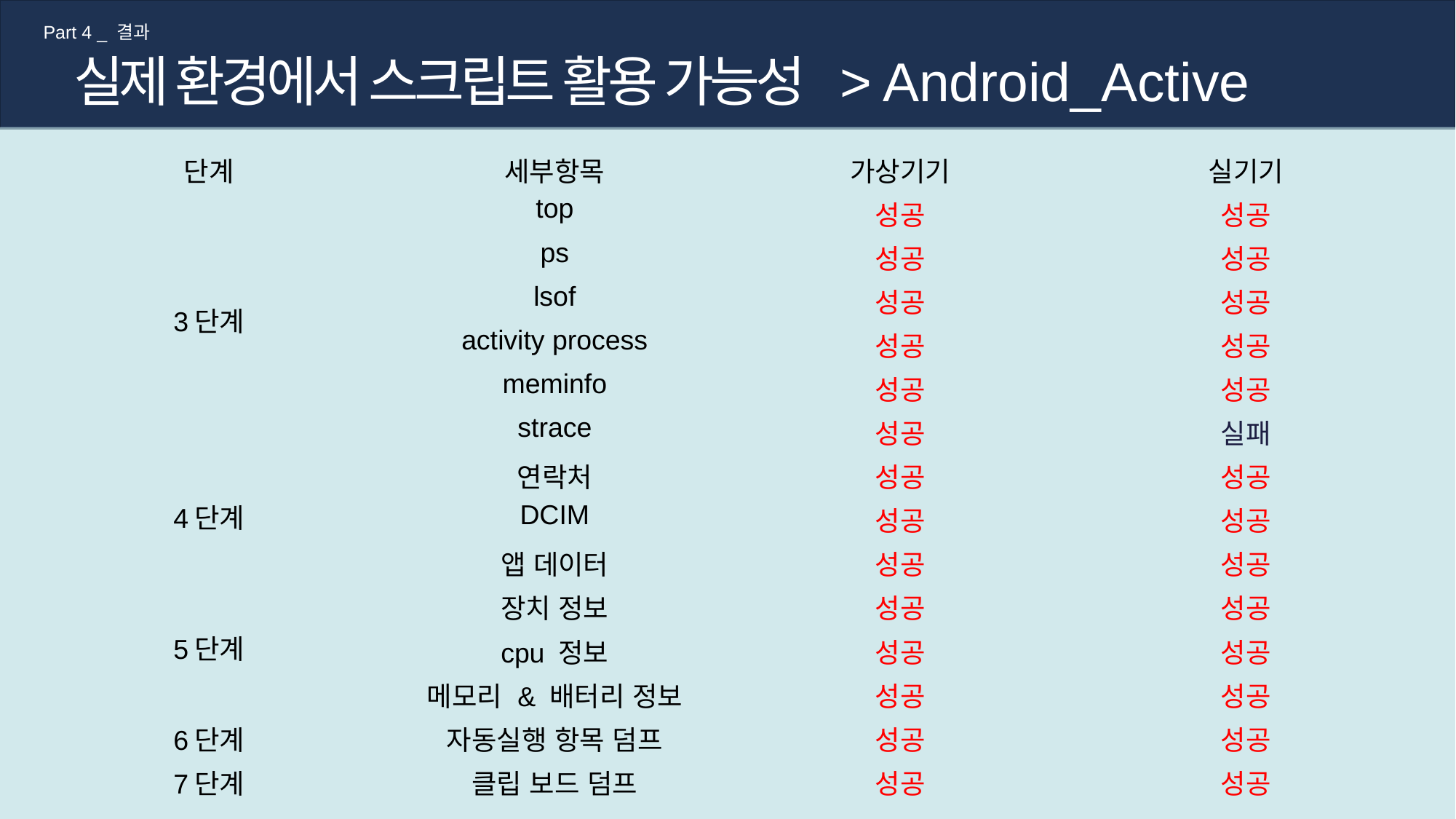

Part 4 _ 결과
실제 환경에서 스크립트 활용 가능성  > Android_Active

| 단계 | 세부항목 | 가상기기 | 실기기 |
| --- | --- | --- | --- |
| 3단계 | top | 성공 | 성공 |
|  | ps | 성공 | 성공 |
|  | lsof | 성공 | 성공 |
|  | activity process | 성공 | 성공 |
|  | meminfo | 성공 | 성공 |
|  | strace | 성공 | 실패 |
| 4단계 | 연락처 | 성공 | 성공 |
|  | DCIM | 성공 | 성공 |
|  | 앱 데이터 | 성공 | 성공 |
| 5단계 | 장치 정보 | 성공 | 성공 |
|  | cpu 정보 | 성공 | 성공 |
|  | 메모리 & 배터리 정보 | 성공 | 성공 |
| 6단계 | 자동실행 항목 덤프 | 성공 | 성공 |
| 7단계 | 클립 보드 덤프 | 성공 | 성공 |